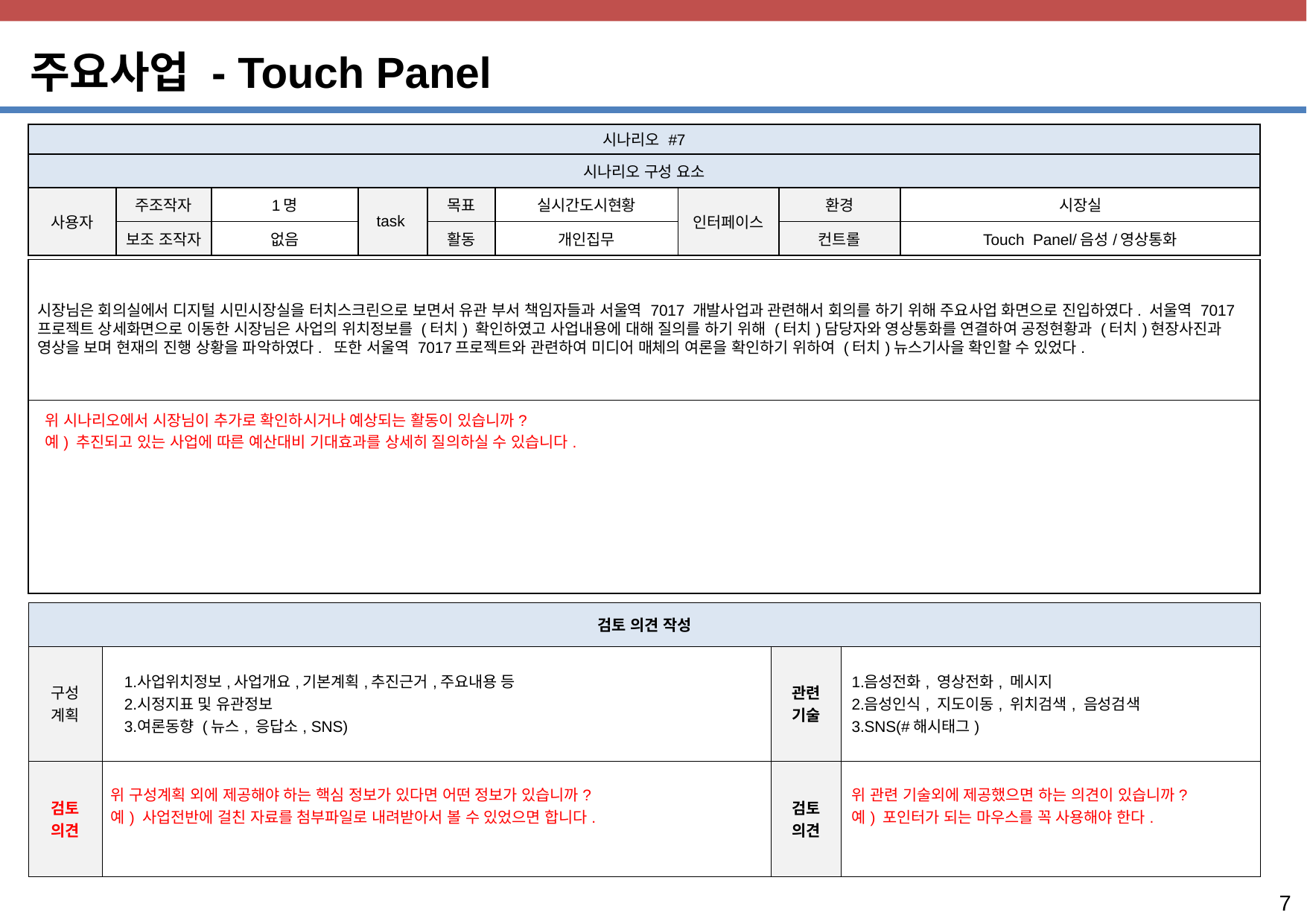

주요사업 - Touch Panel
| 시나리오 #7 |  |  |  |  |  |  |  |  |
| --- | --- | --- | --- | --- | --- | --- | --- | --- |
| 시나리오 구성 요소 |  |  |  |  |  |  |  |  |
| 사용자 | 주조작자 | 1명 | task | 목표 | 실시간도시현황 | 인터페이스 | 환경 | 시장실 |
|  | 보조 조작자 | 없음 |  | 활동 | 개인집무 |  | 컨트롤 | Touch Panel/음성/영상통화 |
| 시장님은 회의실에서 디지털 시민시장실을 터치스크린으로 보면서 유관 부서 책임자들과 서울역 7017 개발사업과 관련해서 회의를 하기 위해 주요사업 화면으로 진입하였다. 서울역 7017프로젝트 상세화면으로 이동한 시장님은 사업의 위치정보를 (터치) 확인하였고 사업내용에 대해 질의를 하기 위해 (터치)담당자와 영상통화를 연결하여 공정현황과 (터치)현장사진과 영상을 보며 현재의 진행 상황을 파악하였다. 또한 서울역 7017프로젝트와 관련하여 미디어 매체의 여론을 확인하기 위하여 (터치)뉴스기사을 확인할 수 있었다. |
| --- |
| 위 시나리오에서 시장님이 추가로 확인하시거나 예상되는 활동이 있습니까? 예) 추진되고 있는 사업에 따른 예산대비 기대효과를 상세히 질의하실 수 있습니다. |
| 검토 의견 작성 |  |  |  |
| --- | --- | --- | --- |
| 구성 계획 | 사업위치정보,사업개요,기본계획,추진근거,주요내용 등 시정지표 및 유관정보 여론동향 (뉴스, 응답소, SNS) | 관련 기술 | 음성전화, 영상전화, 메시지 음성인식, 지도이동, 위치검색, 음성검색 SNS(#해시태그) |
| 검토 의견 | 위 구성계획 외에 제공해야 하는 핵심 정보가 있다면 어떤 정보가 있습니까? 예) 사업전반에 걸친 자료를 첨부파일로 내려받아서 볼 수 있었으면 합니다. | 검토 의견 | 위 관련 기술외에 제공했으면 하는 의견이 있습니까? 예) 포인터가 되는 마우스를 꼭 사용해야 한다. |